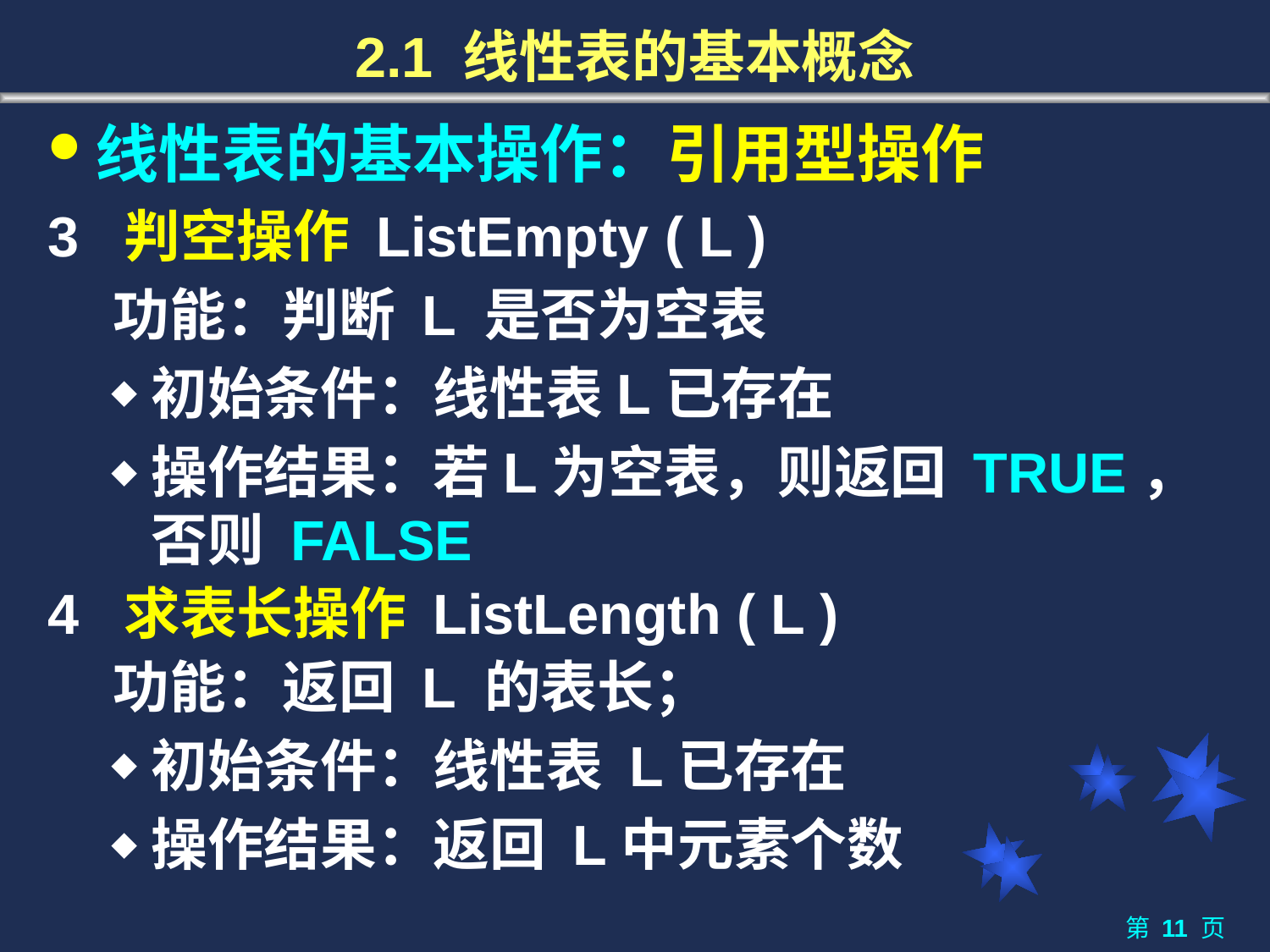

# 2.1 线性表的基本概念
线性表的基本操作：引用型操作
3  判空操作 ListEmpty ( L )
    功能：判断 L 是否为空表
初始条件：线性表L已存在
操作结果：若L为空表，则返回 TRUE，否则 FALSE
4  求表长操作 ListLength ( L )
    功能：返回 L 的表长；
初始条件：线性表 L已存在
操作结果：返回 L中元素个数
第 11 页